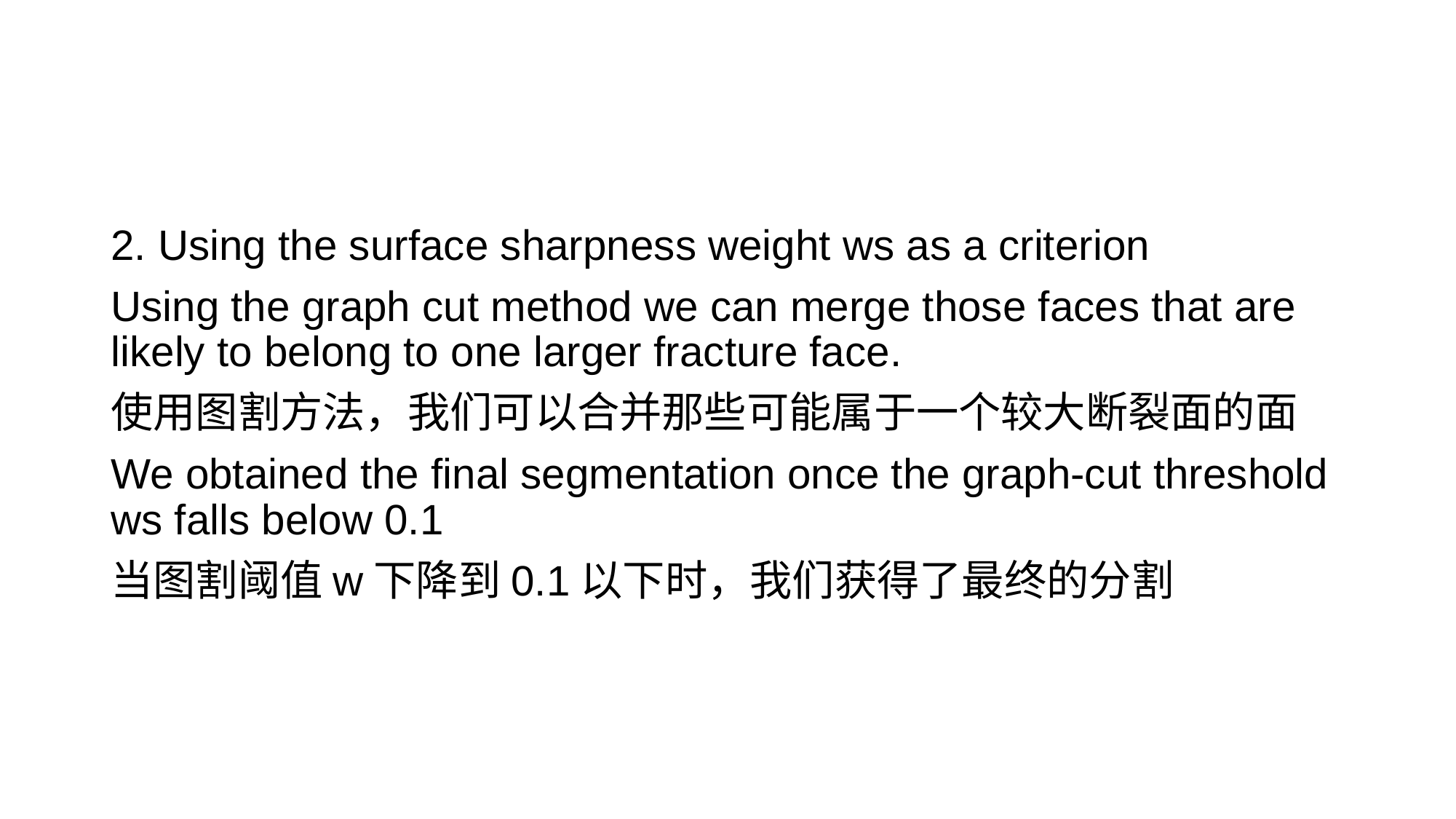

#
2. Using the surface sharpness weight ws as a criterion
Using the graph cut method we can merge those faces that are likely to belong to one larger fracture face.
使用图割方法，我们可以合并那些可能属于一个较大断裂面的面
We obtained the final segmentation once the graph-cut threshold ws falls below 0.1
当图割阈值w下降到0.1以下时，我们获得了最终的分割